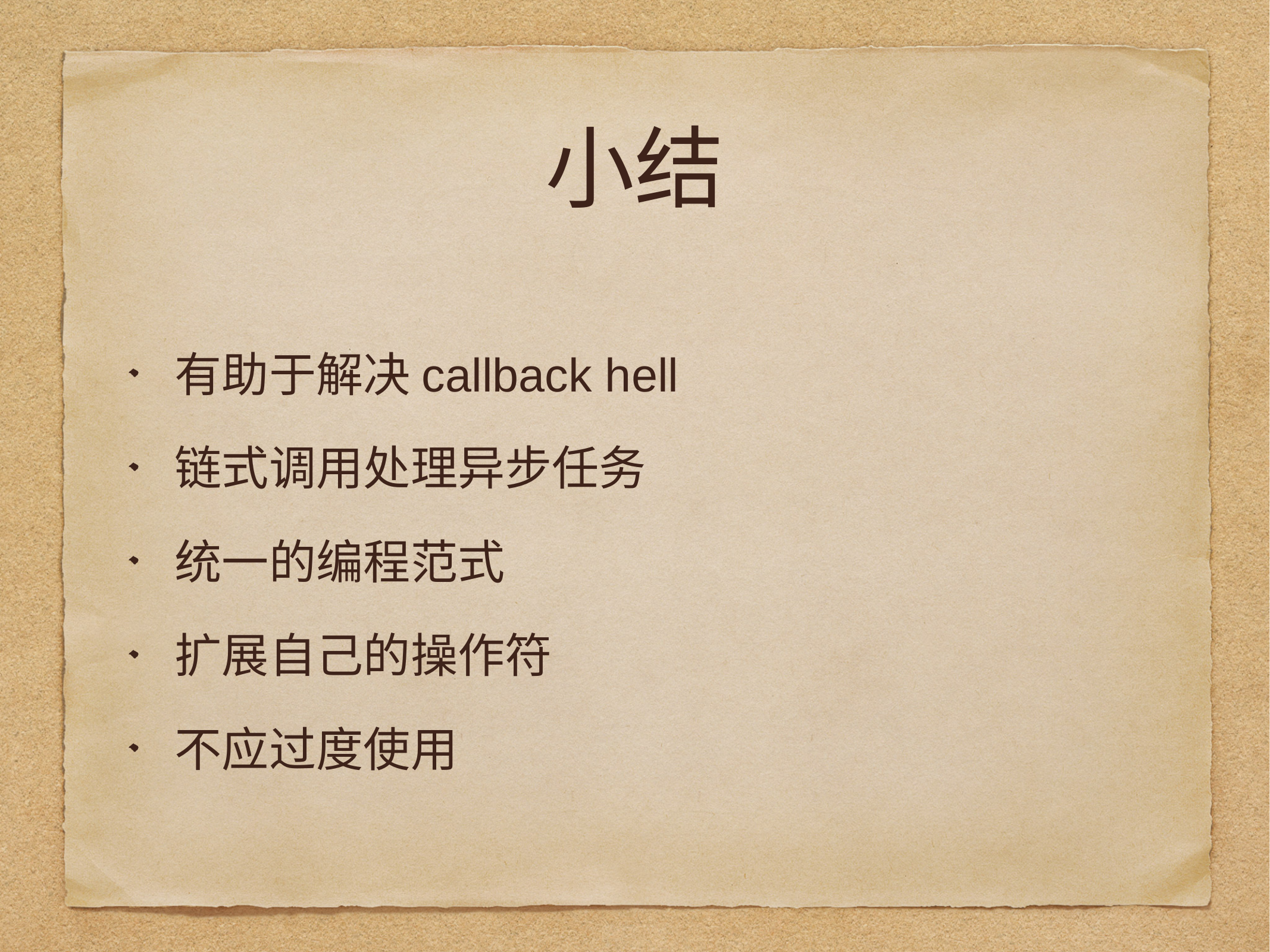

# 小结
有助于解决callback hell
链式调用处理异步任务
统一的编程范式
扩展自己的操作符
不应过度使用